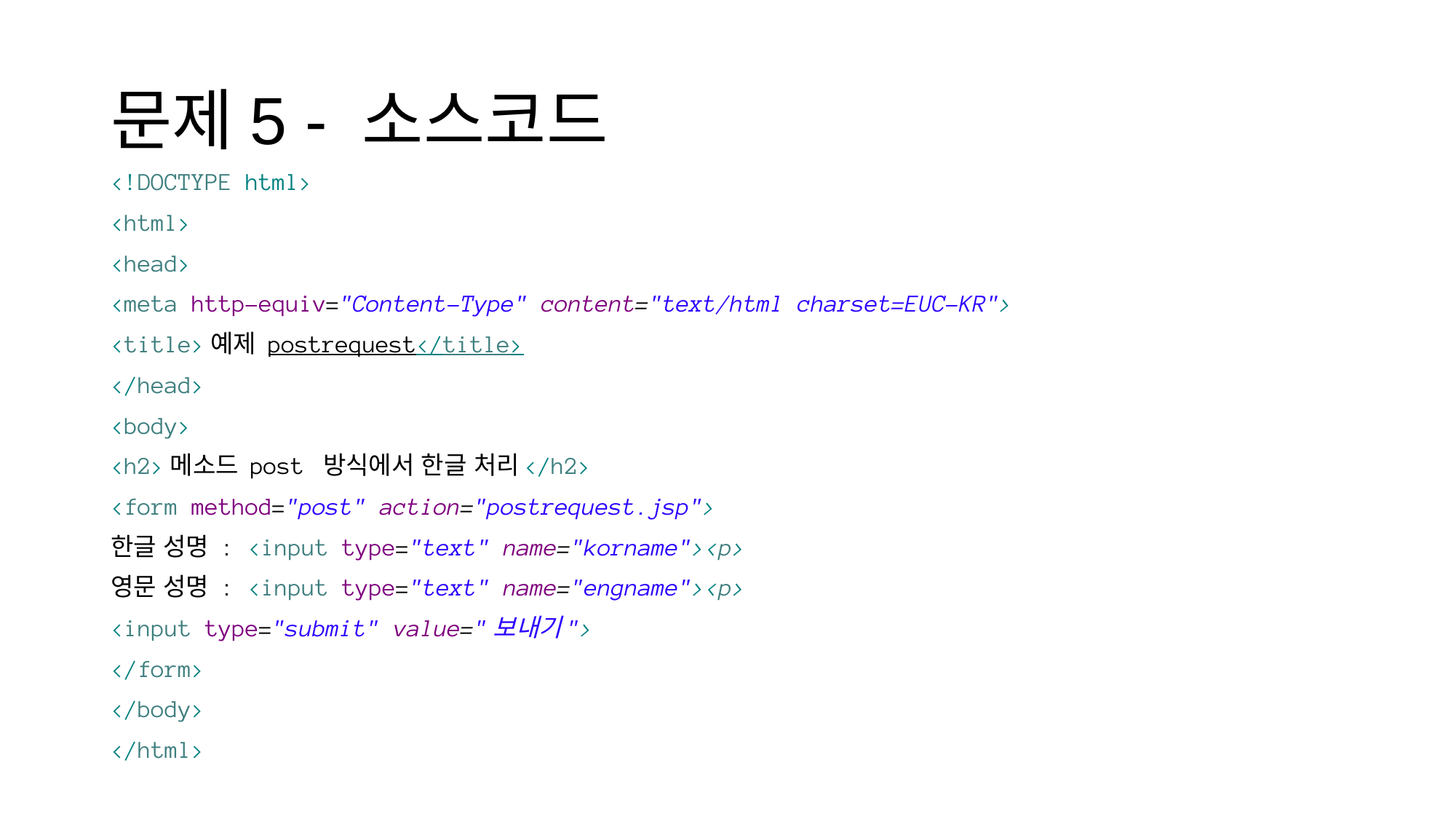

# 문제5 - 소스코드
<!DOCTYPE html>
<html>
<head>
<meta http-equiv="Content-Type" content="text/html charset=EUC-KR">
<title>예제 postrequest</title>
</head>
<body>
<h2>메소드 post 방식에서 한글 처리</h2>
<form method="post" action="postrequest.jsp">
한글 성명 : <input type="text" name="korname"><p>
영문 성명 : <input type="text" name="engname"><p>
<input type="submit" value="보내기">
</form>
</body>
</html>